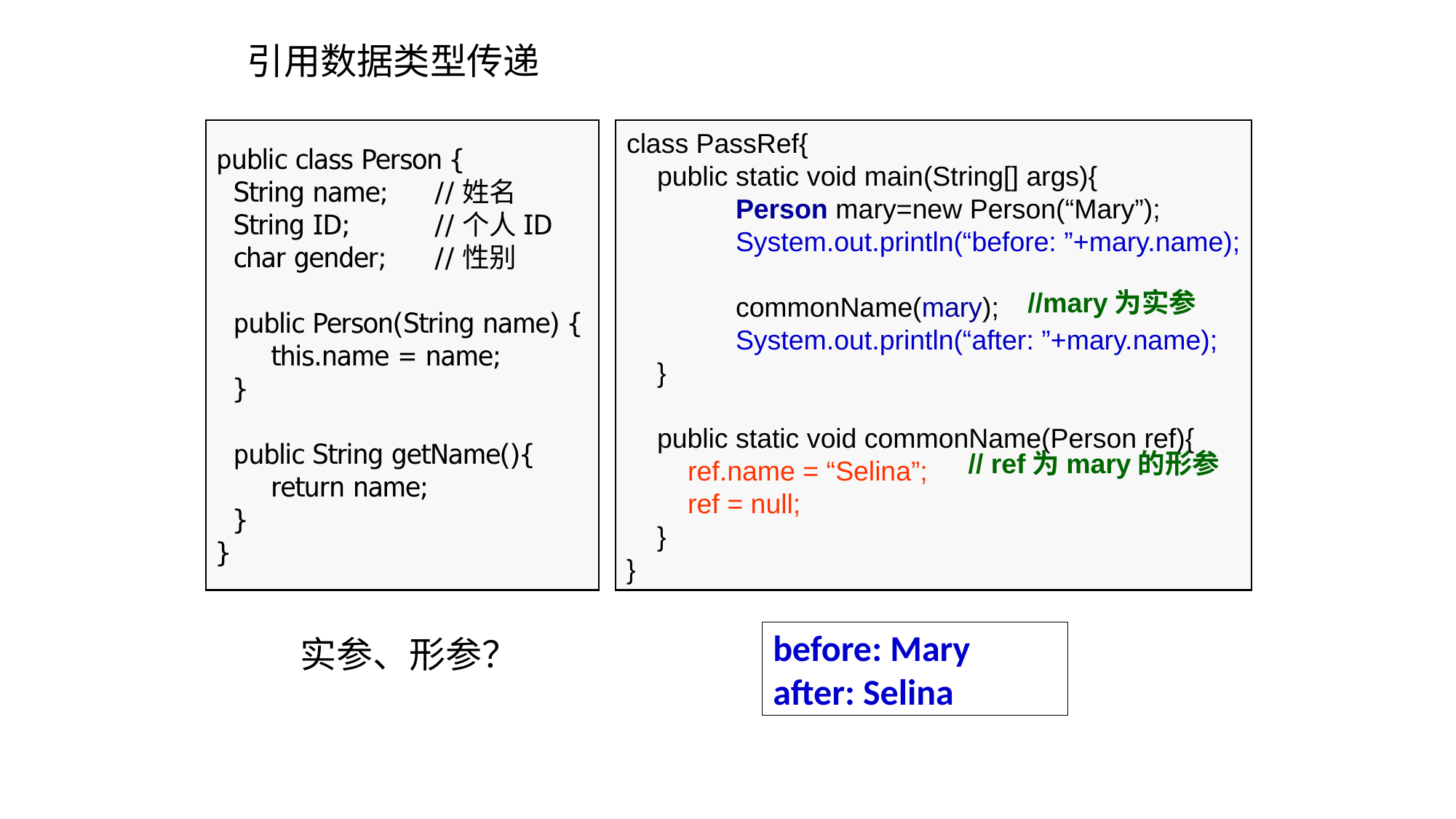

# 引用数据类型传递
public class Person {
  String name;	//姓名
  String ID;	//个人ID
  char gender;	//性别

  public Person(String name) {
this.name = name;
  }

  public String getName(){
return name;
  }
}

class PassRef{
    public static void main(String[] args){
 	Person mary=new Person(“Mary”);
        	System.out.println(“before: ”+mary.name);

        	commonName(mary);
	System.out.println(“after: ”+mary.name);
    }

    public static void commonName(Person ref){
        ref.name = “Selina”;
        ref = null;
    }
}

//mary为实参
 // ref为mary的形参
before: Mary
after: Selina
实参、形参？
55